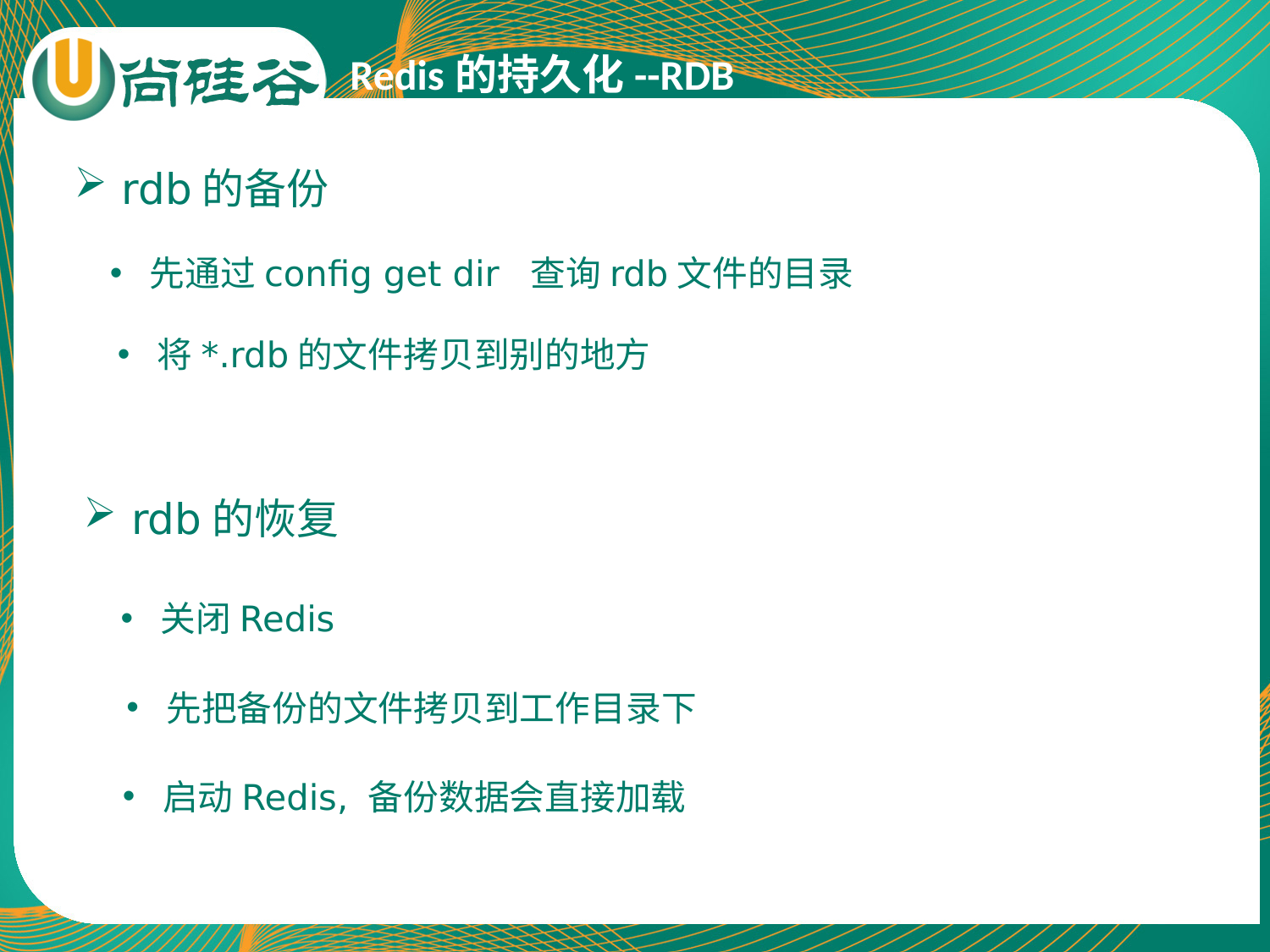

Redis的持久化--RDB
rdb的备份
先通过config get dir  查询rdb文件的目录
将*.rdb的文件拷贝到别的地方
rdb的恢复
关闭Redis
先把备份的文件拷贝到工作目录下
启动Redis, 备份数据会直接加载